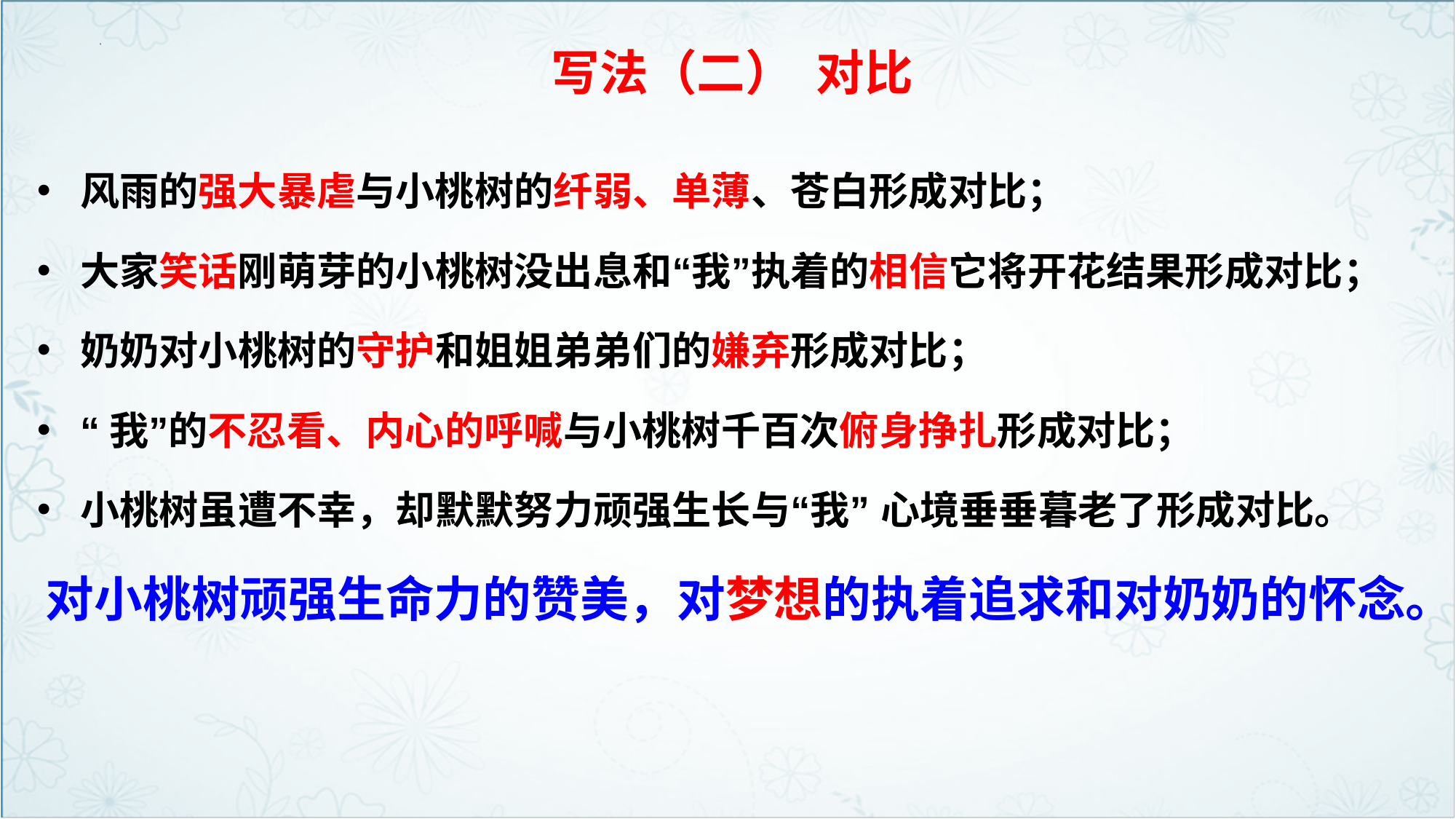

# 写法（二）  对比
风雨的强大暴虐与小桃树的纤弱、单薄、苍白形成对比；
大家笑话刚萌芽的小桃树没出息和“我”执着的相信它将开花结果形成对比；
奶奶对小桃树的守护和姐姐弟弟们的嫌弃形成对比；
“我”的不忍看、内心的呼喊与小桃树千百次俯身挣扎形成对比；
小桃树虽遭不幸，却默默努力顽强生长与“我” 心境垂垂暮老了形成对比。
对小桃树顽强生命力的赞美，对梦想的执着追求和对奶奶的怀念。